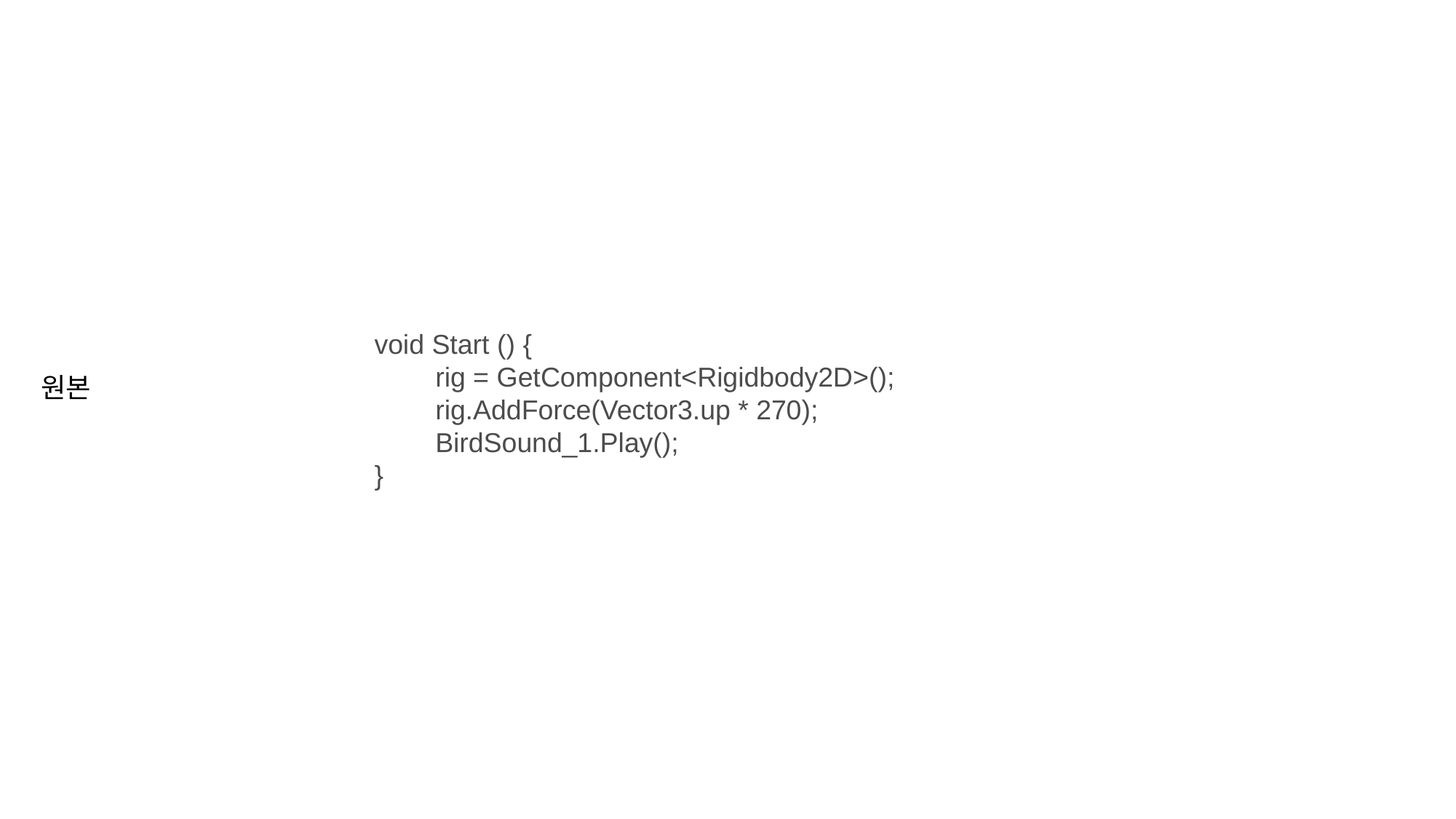

void Start () {
        rig = GetComponent<Rigidbody2D>();
        rig.AddForce(Vector3.up * 270);
        BirdSound_1.Play();
}

원본